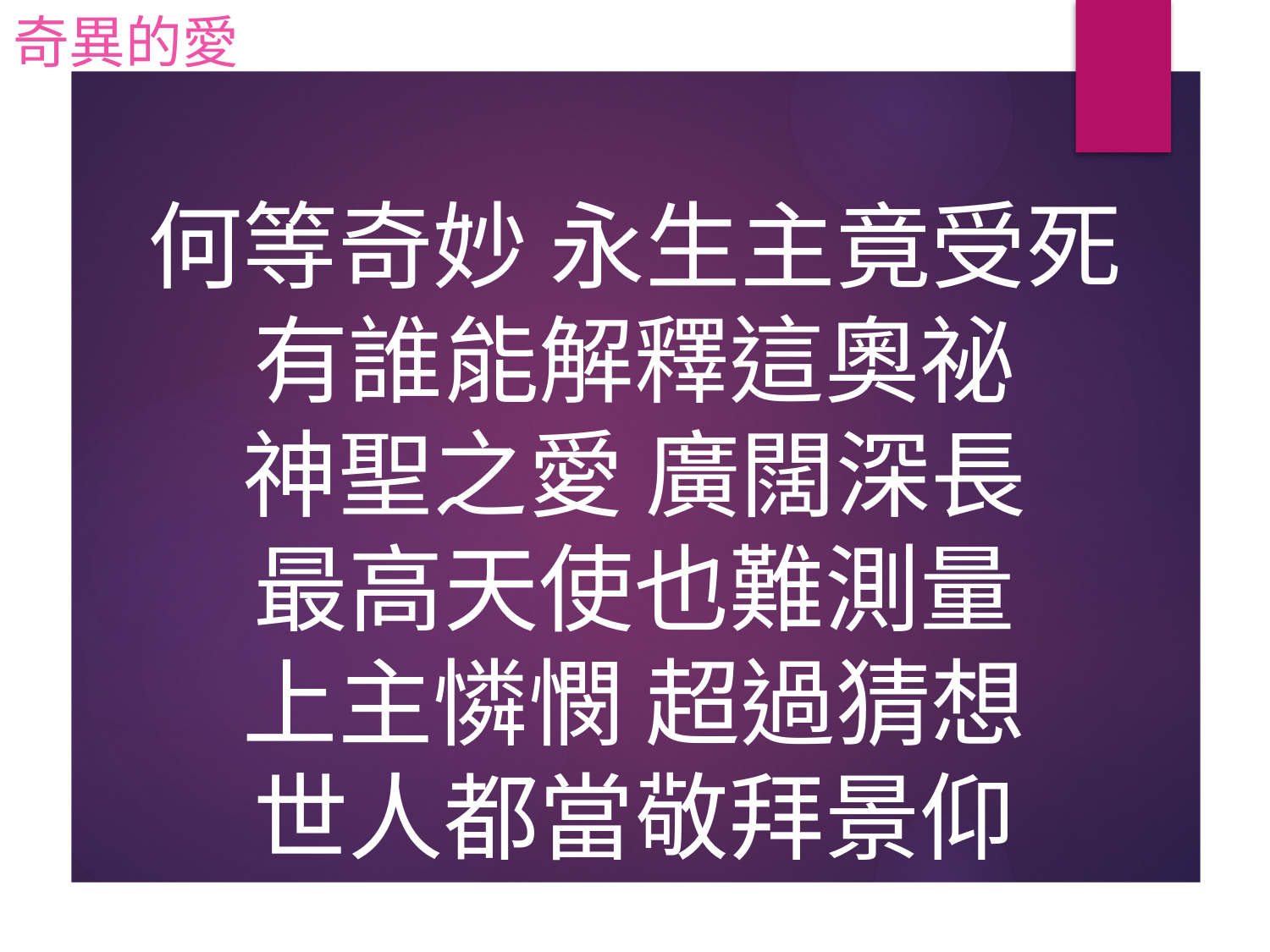

奇異的愛
# 何等奇妙 永生主竟受死 有誰能解釋這奧祕 神聖之愛 廣闊深長 最高天使也難測量 上主憐憫 超過猜想 世人都當敬拜景仰